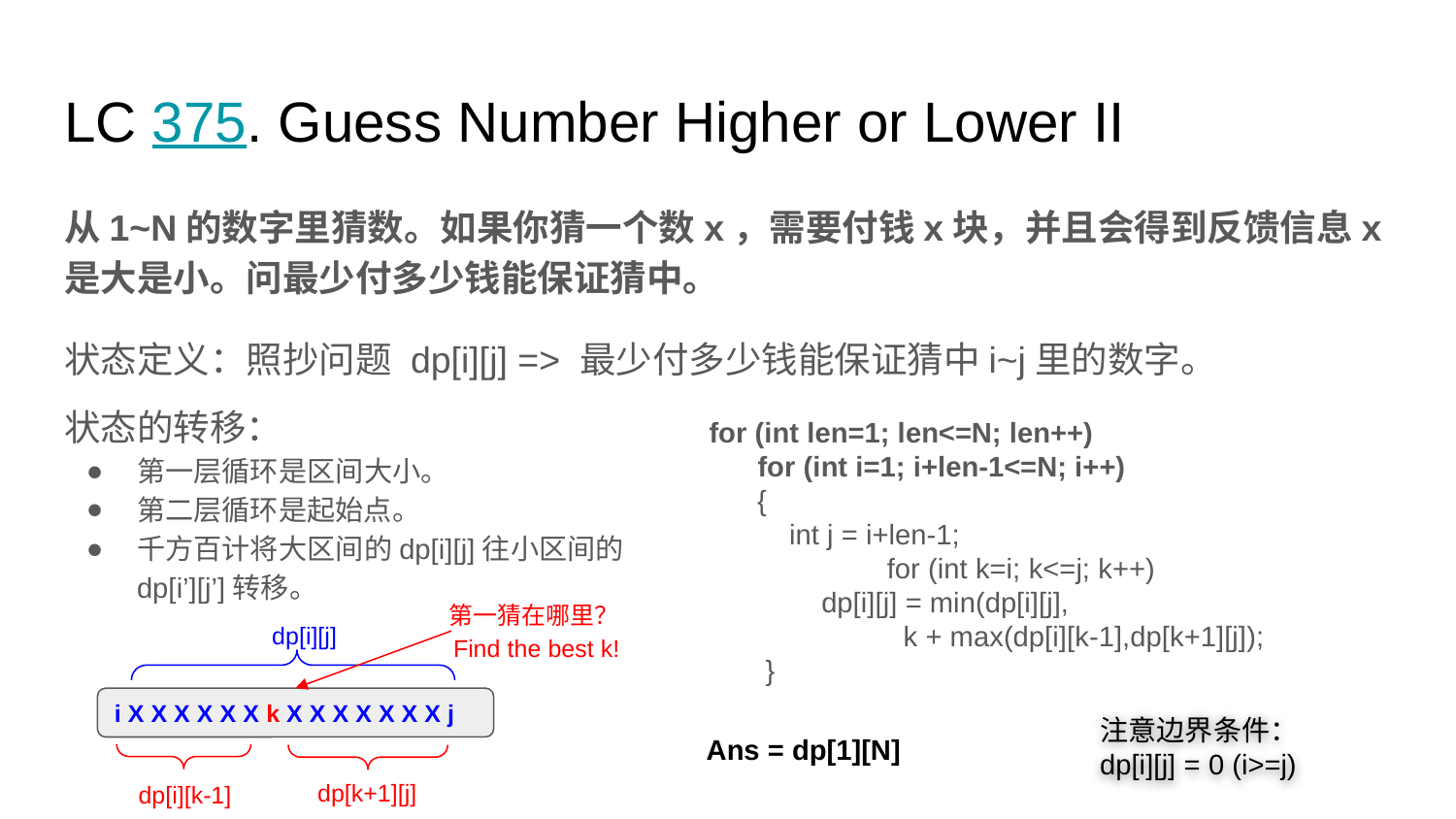

# LC 375. Guess Number Higher or Lower II

从1~N的数字里猜数。如果你猜一个数x，需要付钱x块，并且会得到反馈信息x是大是小。问最少付多少钱能保证猜中。
状态定义：照抄问题 dp[i][j] => 最少付多少钱能保证猜中i~j里的数字。

状态的转移：
第一层循环是区间大小。
第二层循环是起始点。
千方百计将大区间的dp[i][j]往小区间的dp[i’][j’]转移。
for (int len=1; len<=N; len++)
for (int i=1; i+len-1<=N; i++)
      {
          int j = i+len-1;
	    for (int k=i; k<=j; k++)
              dp[i][j] = min(dp[i][j],
k + max(dp[i][k-1],dp[k+1][j]);
       }

第一猜在哪里？Find the best k!
dp[i][j]

i X X X X X X k X X X X X X X j

注意边界条件：
dp[i][j] = 0 (i>=j)
Ans = dp[1][N]
dp[k+1][j]
dp[i][k-1]